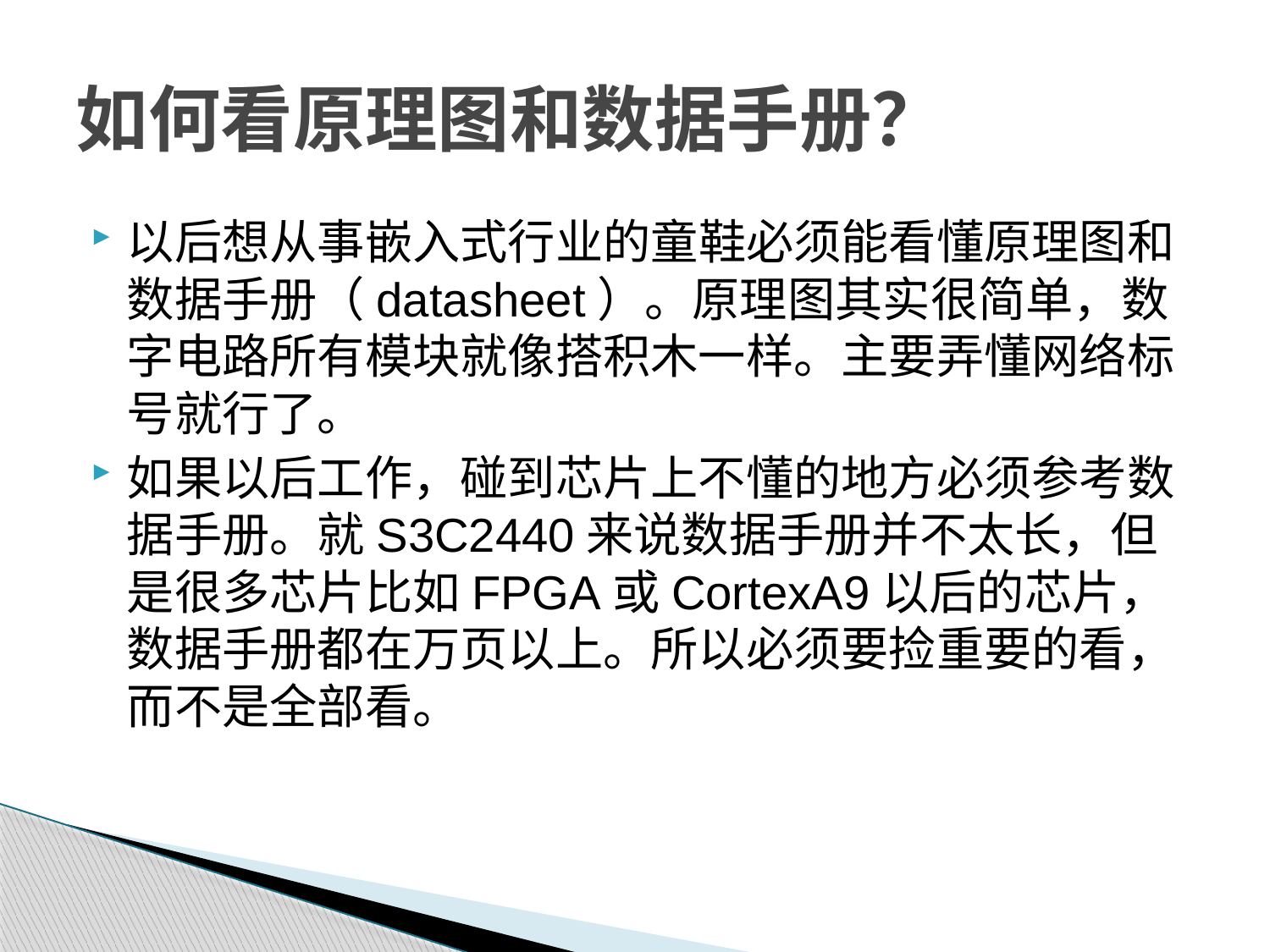

# 如何看原理图和数据手册？
以后想从事嵌入式行业的童鞋必须能看懂原理图和数据手册（datasheet）。原理图其实很简单，数字电路所有模块就像搭积木一样。主要弄懂网络标号就行了。
如果以后工作，碰到芯片上不懂的地方必须参考数据手册。就S3C2440来说数据手册并不太长，但是很多芯片比如FPGA或CortexA9以后的芯片，数据手册都在万页以上。所以必须要捡重要的看，而不是全部看。